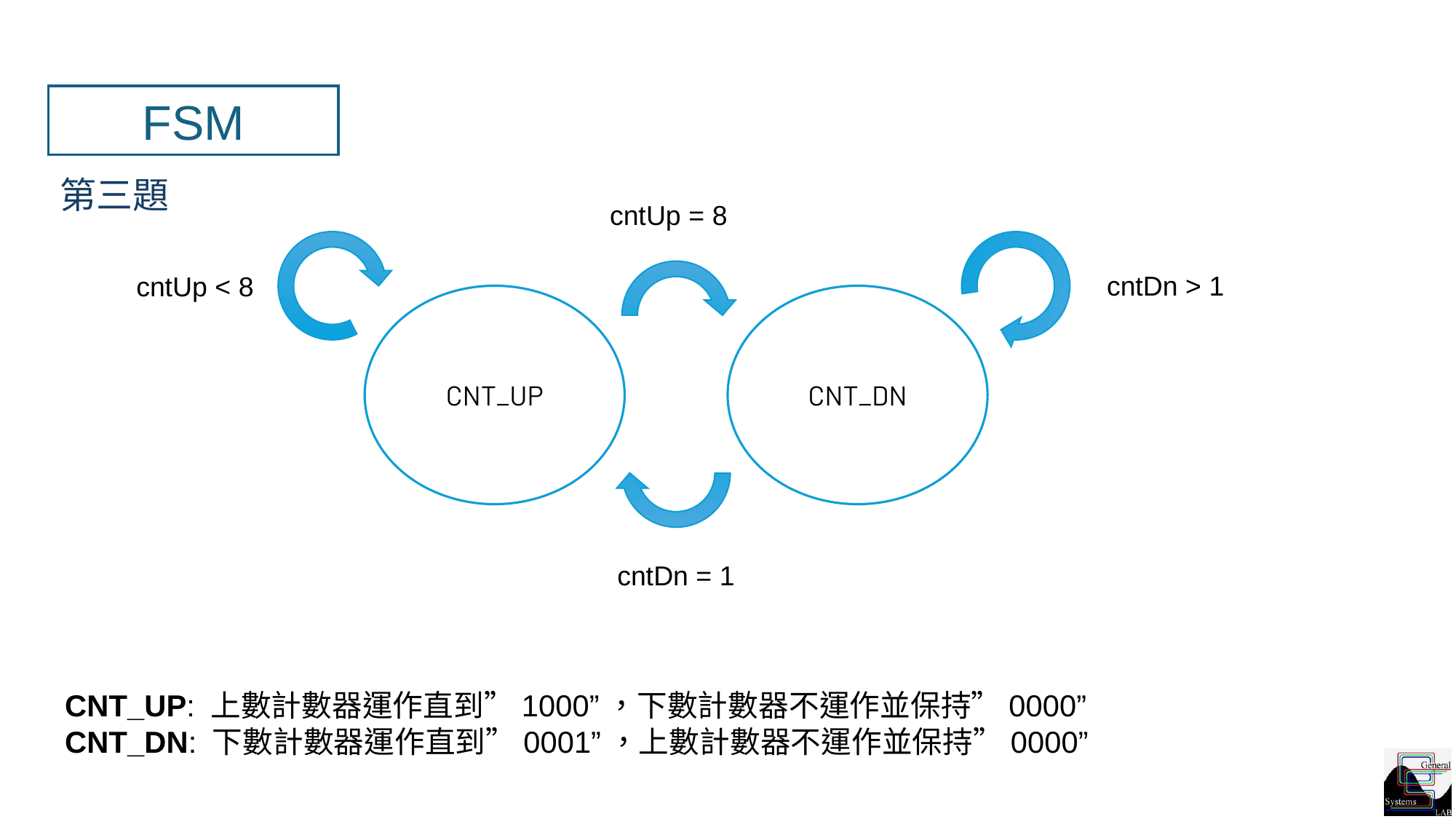

FSM
第三題
cntUp = 8

cntDn > 1
cntUp < 8
CNT_UP
CNT_DN

cntDn = 1
CNT_UP: 上數計數器運作直到”1000”，下數計數器不運作並保持”0000”
CNT_DN: 下數計數器運作直到”0001”，上數計數器不運作並保持”0000”